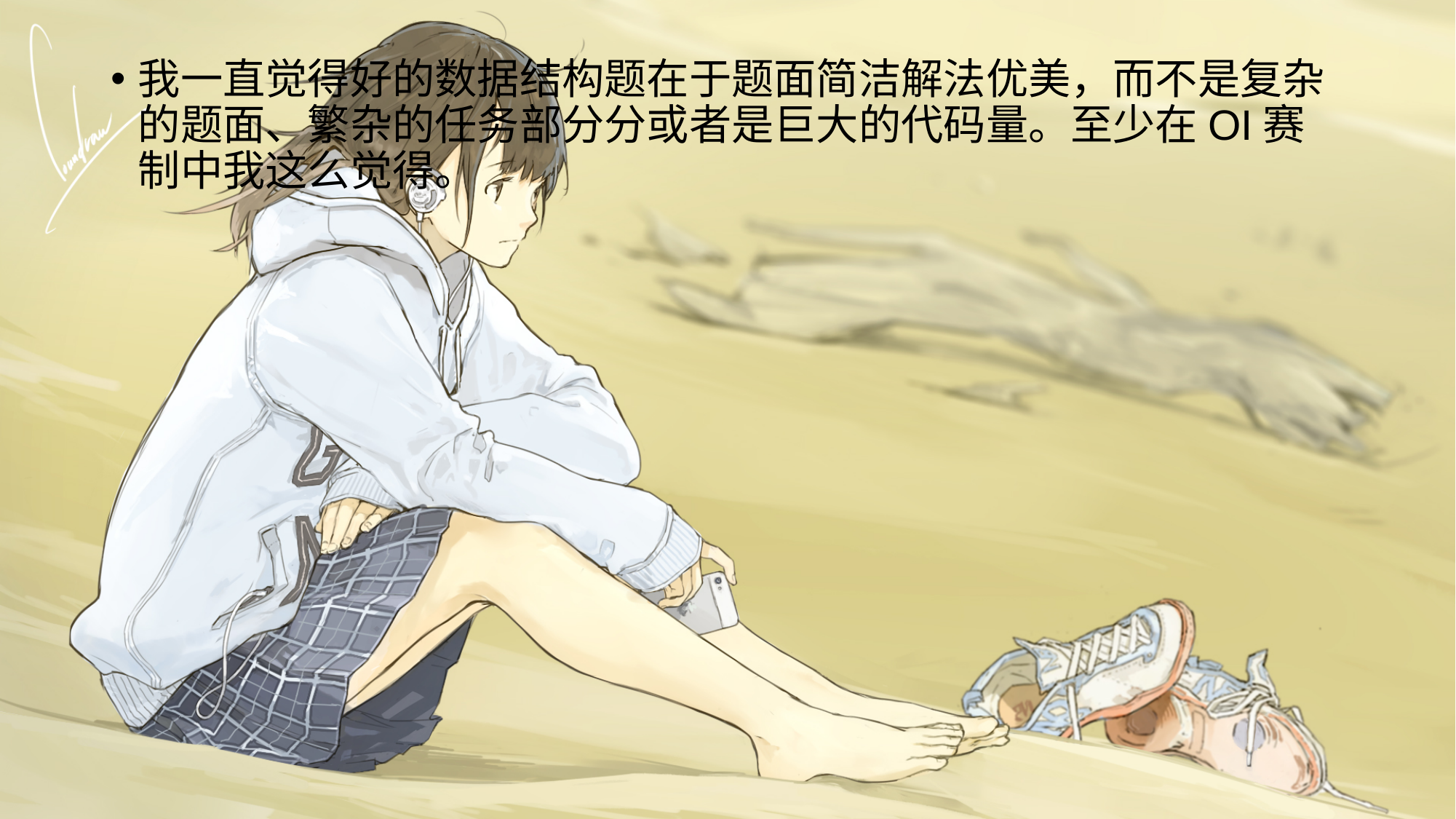

我一直觉得好的数据结构题在于题面简洁解法优美，而不是复杂的题面、繁杂的任务部分分或者是巨大的代码量。至少在OI赛制中我这么觉得。